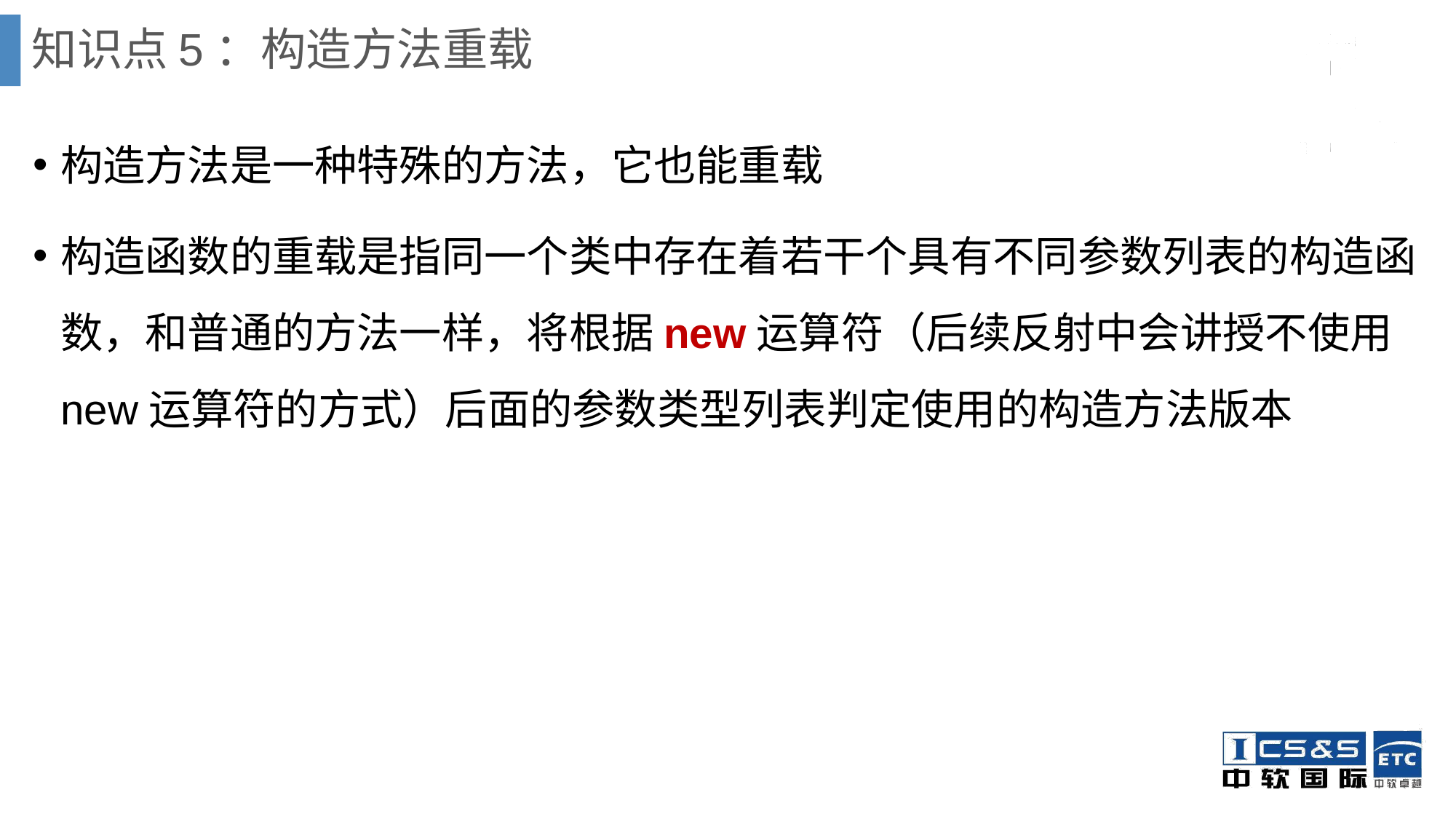

# 知识点5：构造方法重载
构造方法是一种特殊的方法，它也能重载
构造函数的重载是指同一个类中存在着若干个具有不同参数列表的构造函数，和普通的方法一样，将根据new运算符（后续反射中会讲授不使用new运算符的方式）后面的参数类型列表判定使用的构造方法版本